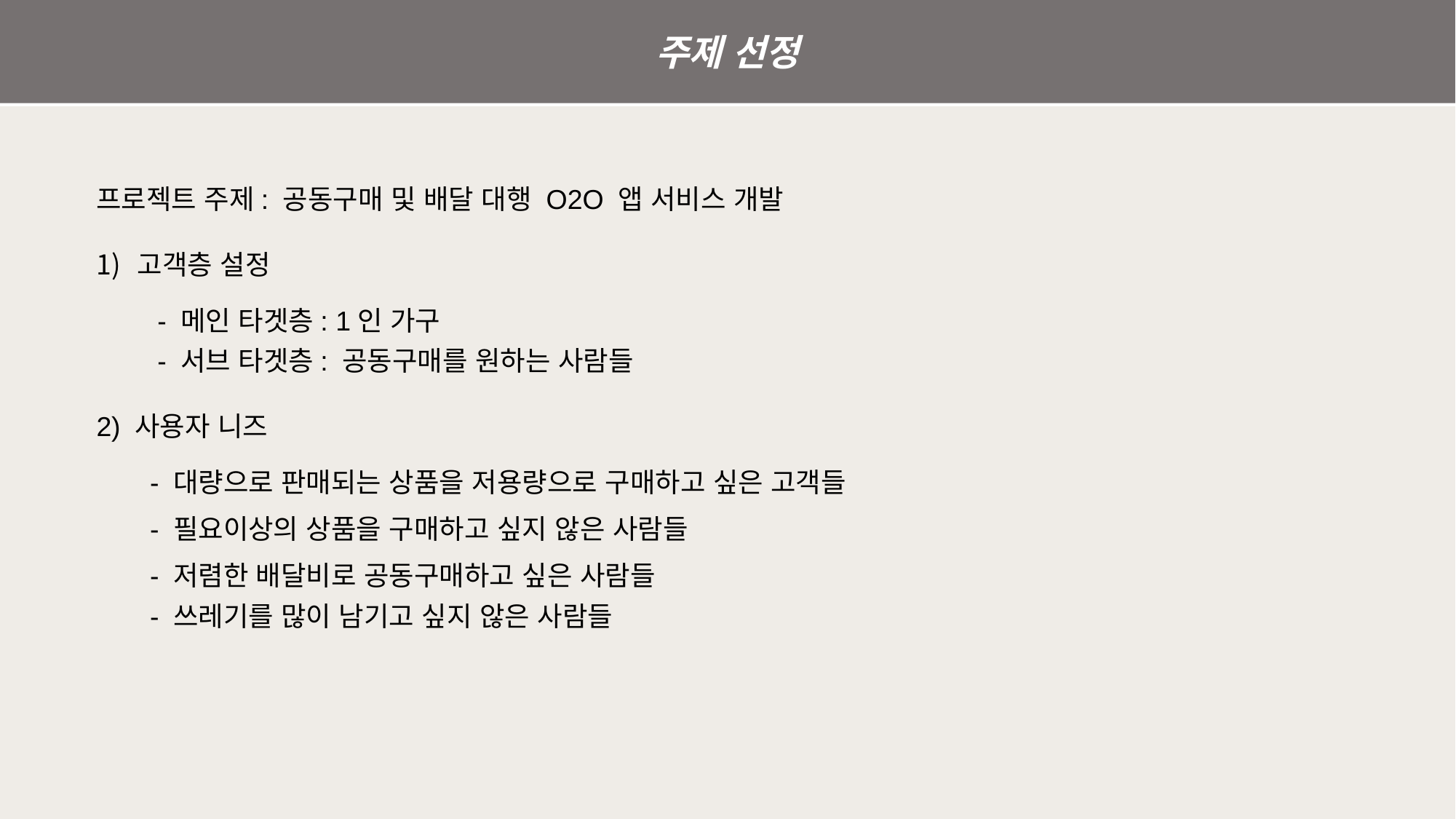

주제 선정
프로젝트 주제: 공동구매 및 배달 대행 O2O 앱 서비스 개발

고객층 설정

        - 메인 타겟층: 1인 가구
        - 서브 타겟층: 공동구매를 원하는 사람들

2) 사용자 니즈

       - 대량으로 판매되는 상품을 저용량으로 구매하고 싶은 고객들
       - 필요이상의 상품을 구매하고 싶지 않은 사람들
       - 저렴한 배달비로 공동구매하고 싶은 사람들
       - 쓰레기를 많이 남기고 싶지 않은 사람들